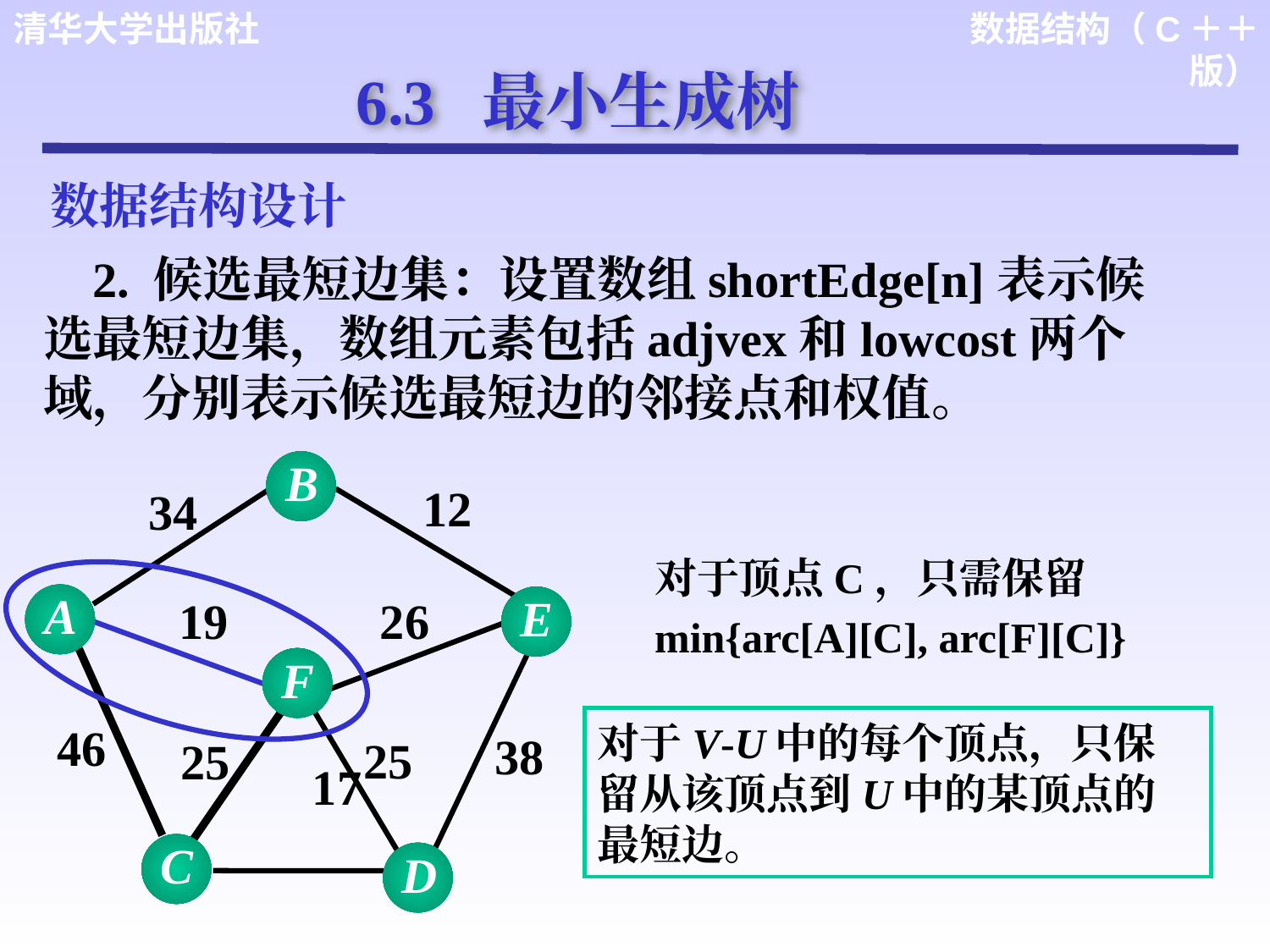

6.3  最小生成树
数据结构设计
    2. 候选最短边集：设置数组shortEdge[n]表示候选最短边集，数组元素包括adjvex和lowcost两个域，分别表示候选最短边的邻接点和权值。
B

12
34

对于顶点C，只需保留
min{arc[A][C], arc[F][C]}
A

E

19
26

F

对于V-U中的每个顶点，只保留从该顶点到U中的某顶点的最短边。

46
38
25
25
17
C

D